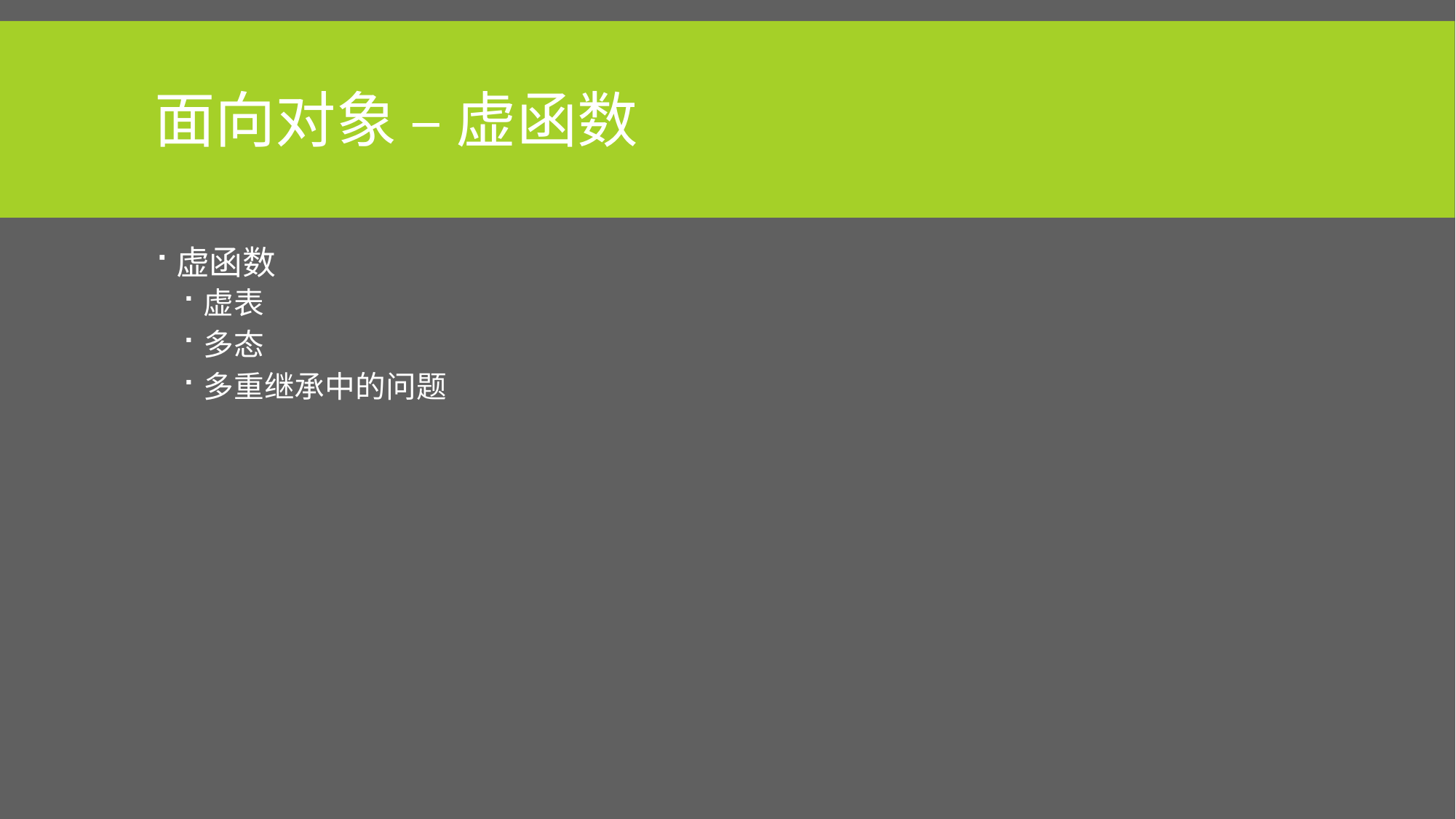

# 面向对象 – 虚函数
虚函数
虚表
多态
多重继承中的问题